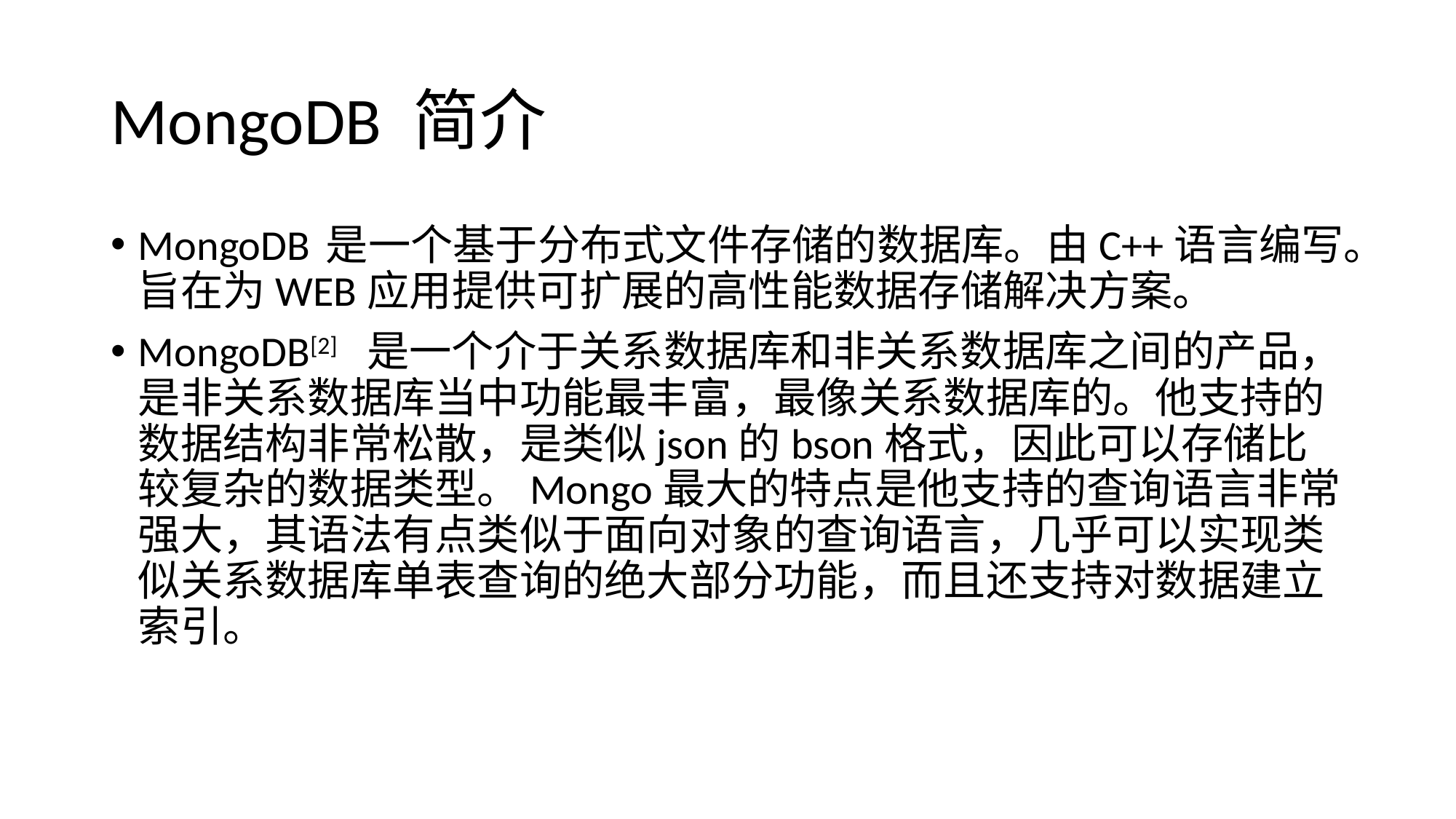

# MongoDB 简介
MongoDB 是一个基于分布式文件存储的数据库。由C++语言编写。旨在为WEB应用提供可扩展的高性能数据存储解决方案。
MongoDB[2]  是一个介于关系数据库和非关系数据库之间的产品，是非关系数据库当中功能最丰富，最像关系数据库的。他支持的数据结构非常松散，是类似json的bson格式，因此可以存储比较复杂的数据类型。Mongo最大的特点是他支持的查询语言非常强大，其语法有点类似于面向对象的查询语言，几乎可以实现类似关系数据库单表查询的绝大部分功能，而且还支持对数据建立索引。